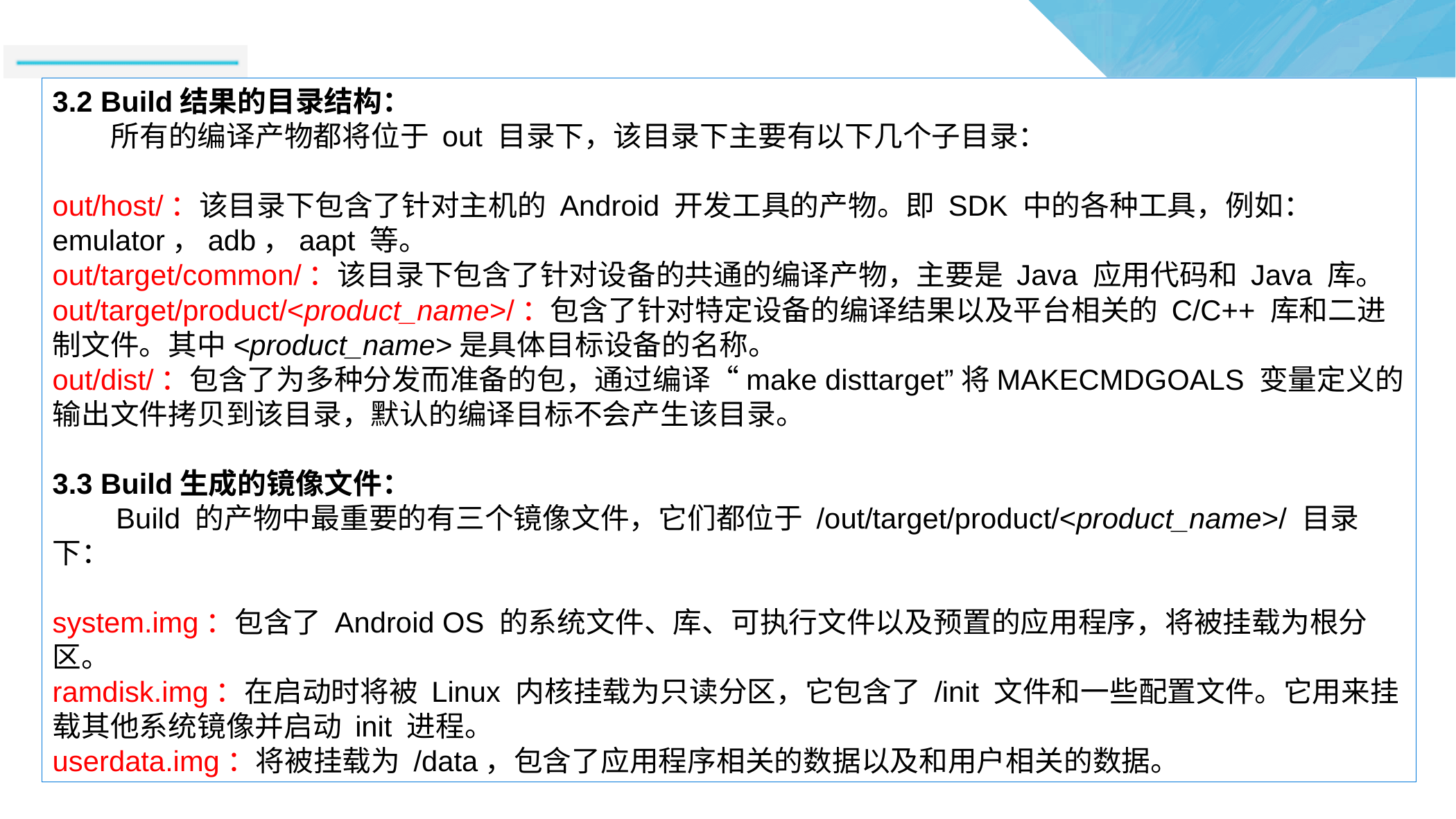

3.2 Build结果的目录结构：
        所有的编译产物都将位于 out 目录下，该目录下主要有以下几个子目录：

out/host/：该目录下包含了针对主机的 Android 开发工具的产物。即 SDK 中的各种工具，例如：emulator，adb，aapt 等。
out/target/common/：该目录下包含了针对设备的共通的编译产物，主要是 Java 应用代码和 Java 库。
out/target/product/<product_name>/：包含了针对特定设备的编译结果以及平台相关的 C/C++ 库和二进制文件。其中<product_name>是具体目标设备的名称。
out/dist/：包含了为多种分发而准备的包，通过编译“make disttarget”将MAKECMDGOALS 变量定义的输出文件拷贝到该目录，默认的编译目标不会产生该目录。

3.3 Build生成的镜像文件：
        Build 的产物中最重要的有三个镜像文件，它们都位于 /out/target/product/<product_name>/ 目录下：

system.img：包含了 Android OS 的系统文件、库、可执行文件以及预置的应用程序，将被挂载为根分区。
ramdisk.img：在启动时将被 Linux 内核挂载为只读分区，它包含了 /init 文件和一些配置文件。它用来挂载其他系统镜像并启动 init 进程。
userdata.img：将被挂载为 /data，包含了应用程序相关的数据以及和用户相关的数据。